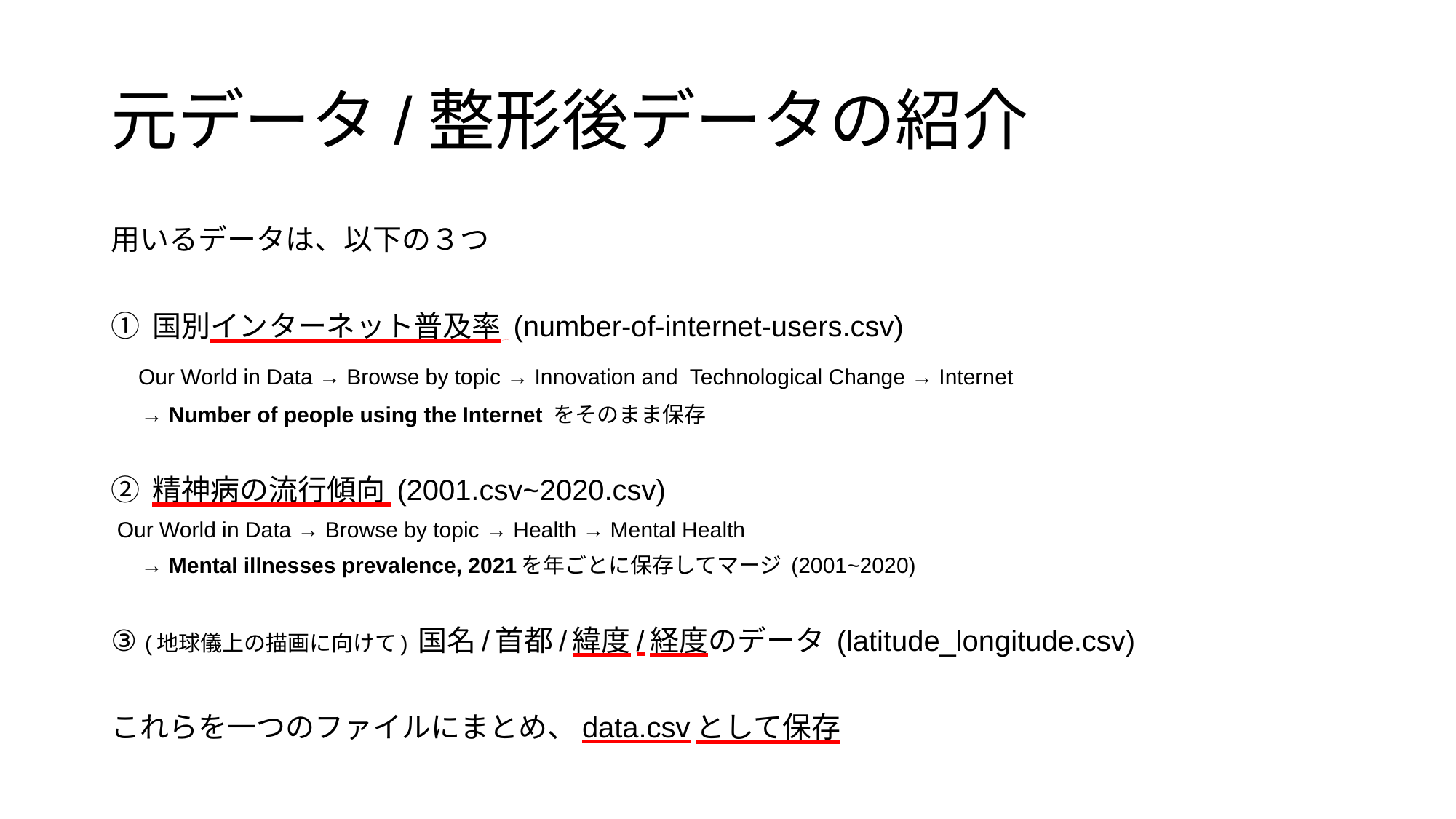

# 元データ/整形後データの紹介
用いるデータは、以下の３つ

① 国別インターネット普及率 (number-of-internet-users.csv)
    Our World in Data → Browse by topic → Innovation and  Technological Change → Internet
     → Number of people using the Internet をそのまま保存

② 精神病の流行傾向 (2001.csv~2020.csv)
 Our World in Data → Browse by topic → Health → Mental Health
     → Mental illnesses prevalence, 2021を年ごとに保存してマージ (2001~2020)

③ (地球儀上の描画に向けて) 国名/首都/緯度/経度のデータ (latitude_longitude.csv)

これらを一つのファイルにまとめ、data.csvとして保存